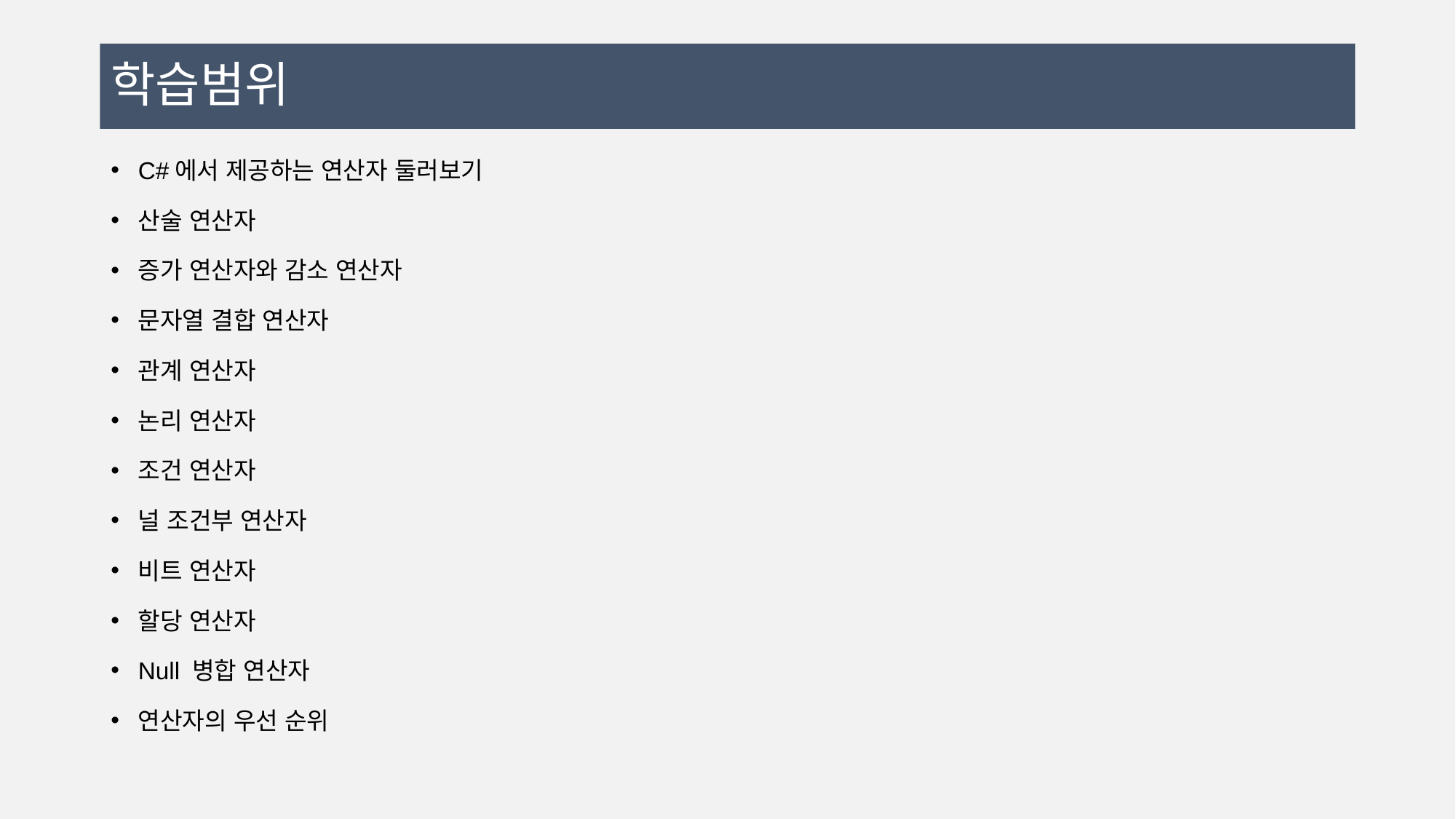

# 학습범위
C#에서 제공하는 연산자 둘러보기
산술 연산자
증가 연산자와 감소 연산자
문자열 결합 연산자
관계 연산자
논리 연산자
조건 연산자
널 조건부 연산자
비트 연산자
할당 연산자
Null 병합 연산자
연산자의 우선 순위